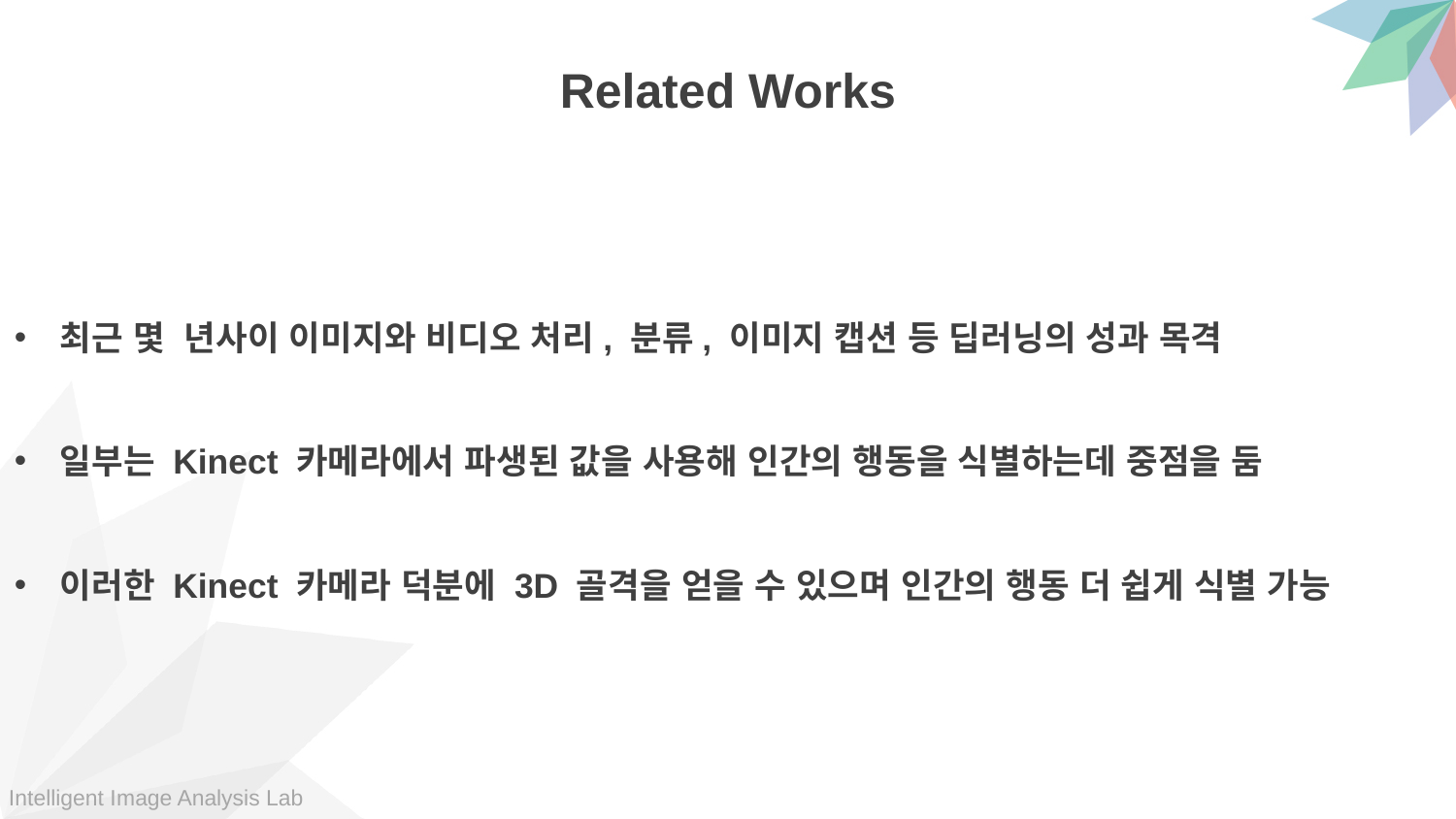

Related Works
최근 몇  년사이 이미지와 비디오 처리, 분류, 이미지 캡션 등 딥러닝의 성과 목격
일부는 Kinect 카메라에서 파생된 값을 사용해 인간의 행동을 식별하는데 중점을 둠
이러한 Kinect 카메라 덕분에 3D 골격을 얻을 수 있으며 인간의 행동 더 쉽게 식별 가능